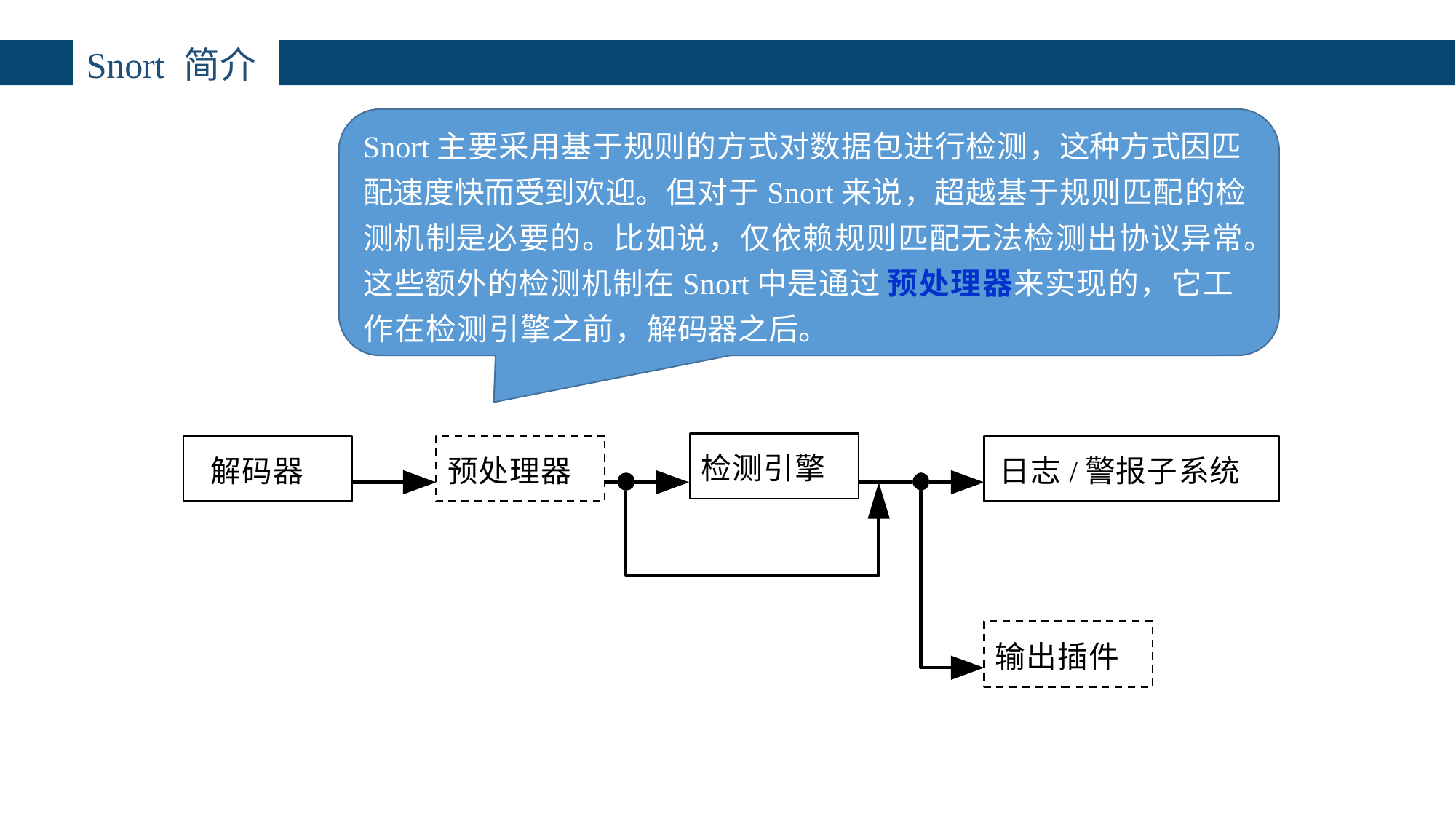

# Snort 简介
Snort主要采用基于规则的方式对数据包进行检测，这种方式因匹配速度快而受到欢迎。但对于Snort来说，超越基于规则匹配的检测机制是必要的。比如说，仅依赖规则匹配无法检测出协议异常。这些额外的检测机制在Snort中是通过 预处理器来实现的，它工作在检测引擎之前，解码器之后。
检测引擎
解码器
预处理器
日志/警报子系统

输出插件